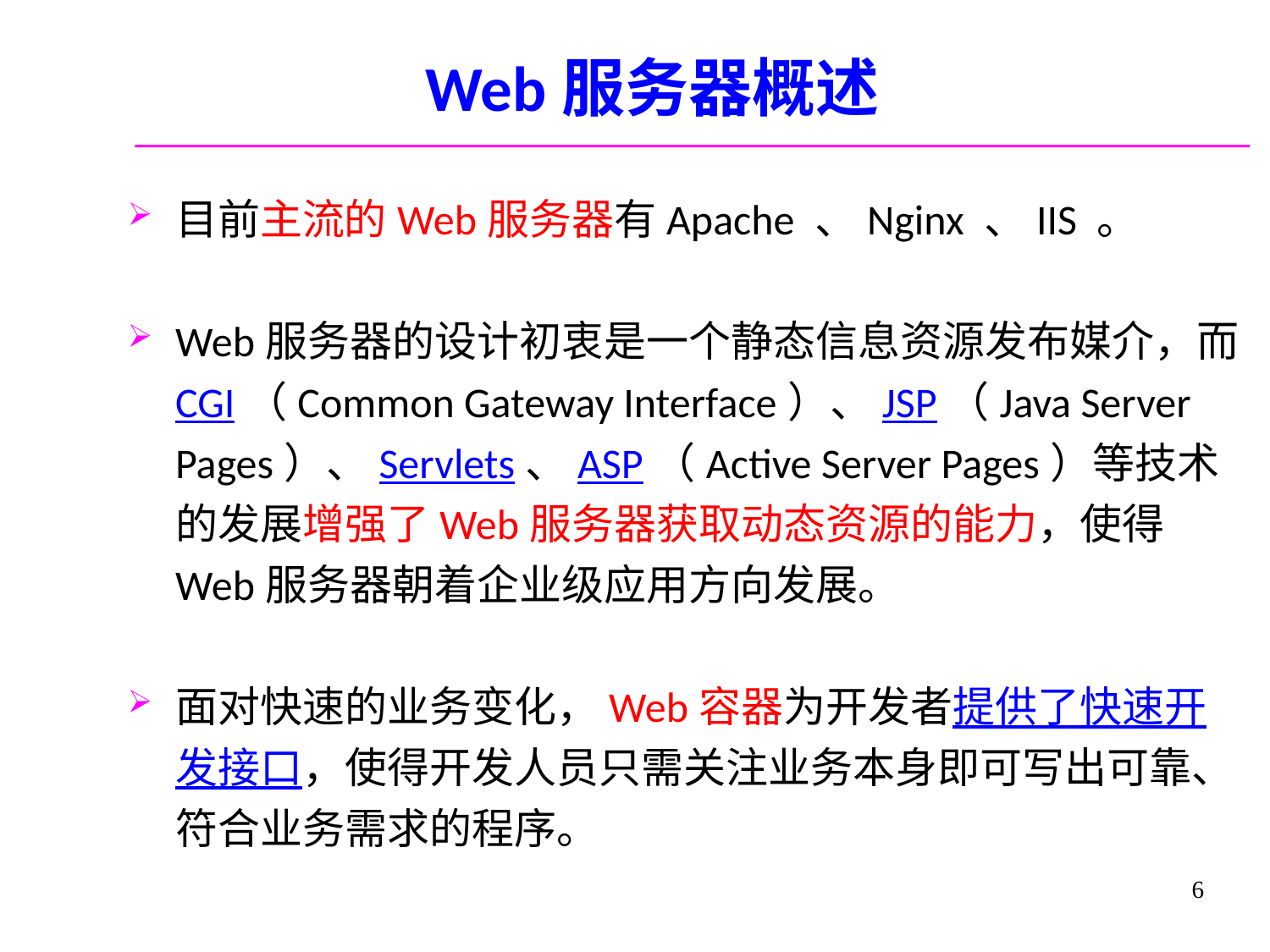

# Web服务器概述
目前主流的Web服务器有Apache 、Nginx 、IIS 。

Web服务器的设计初衷是一个静态信息资源发布媒介，而CGI（Common Gateway Interface）、JSP（Java Server Pages）、Servlets、ASP（Active Server Pages）等技术的发展增强了Web服务器获取动态资源的能力，使得Web服务器朝着企业级应用方向发展。

面对快速的业务变化，Web容器为开发者提供了快速开发接口，使得开发人员只需关注业务本身即可写出可靠、符合业务需求的程序。
6